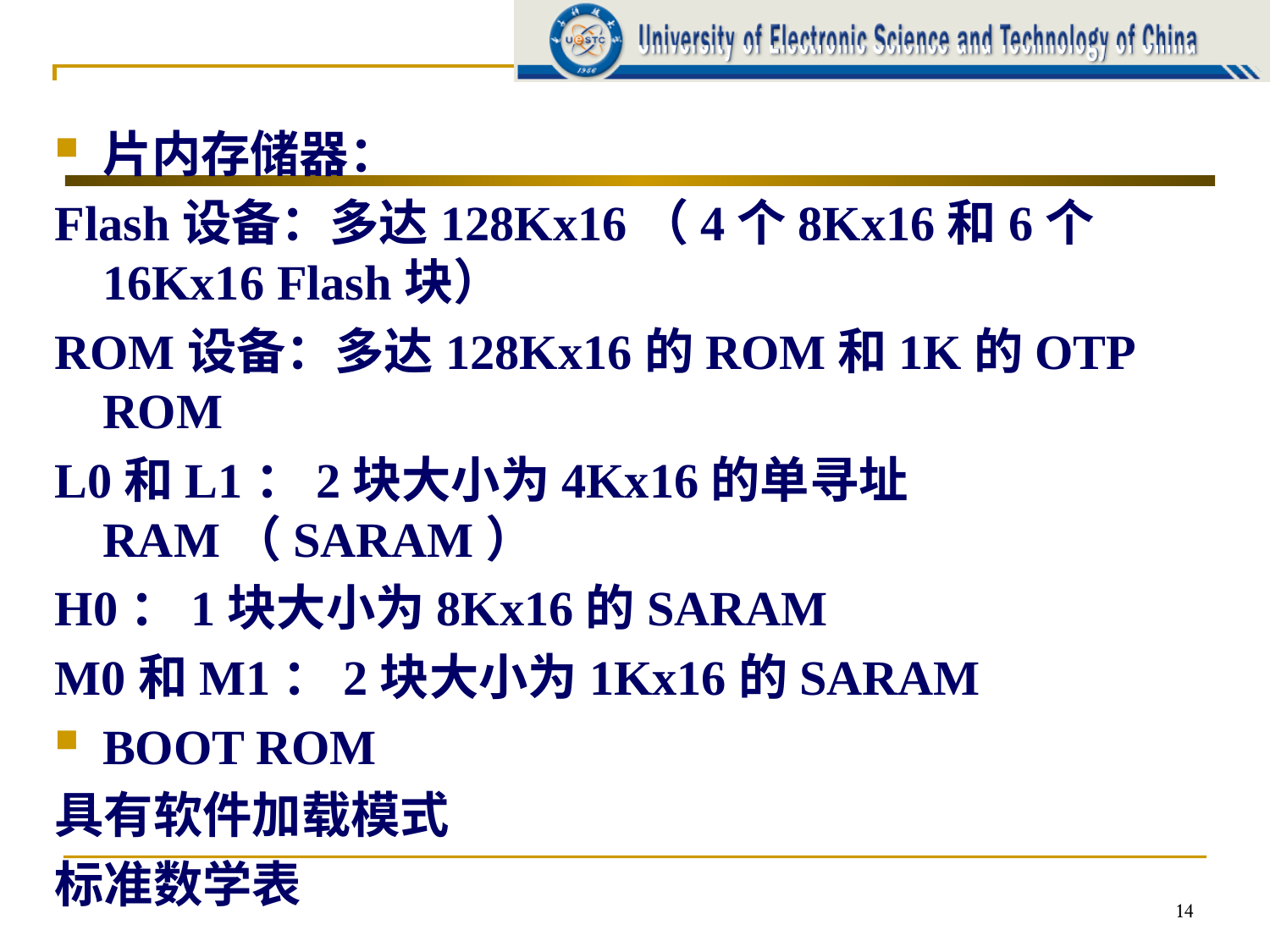

片内存储器：
Flash设备：多达128Kx16（4个8Kx16和6个16Kx16 Flash块）
ROM设备：多达128Kx16的ROM和1K的OTP ROM
L0和L1：2块大小为4Kx16的单寻址RAM（SARAM）
H0：1块大小为8Kx16的SARAM
M0和M1：2块大小为1Kx16的SARAM
BOOT ROM
具有软件加载模式
标准数学表
14